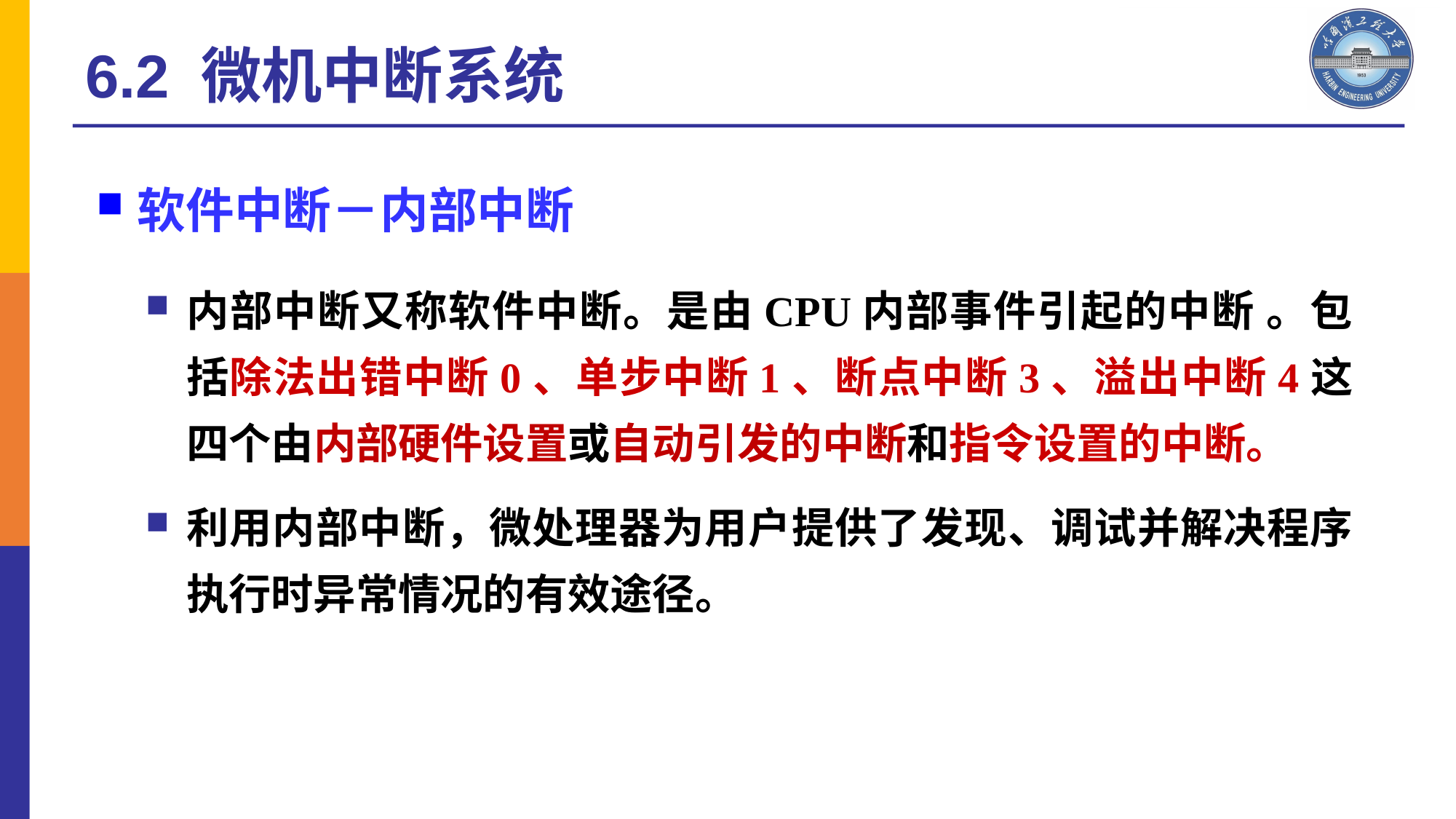

6.2 微机中断系统
软件中断－内部中断
内部中断又称软件中断。是由CPU内部事件引起的中断 。包括除法出错中断0、单步中断1、断点中断3、溢出中断4这四个由内部硬件设置或自动引发的中断和指令设置的中断。
利用内部中断，微处理器为用户提供了发现、调试并解决程序执行时异常情况的有效途径。